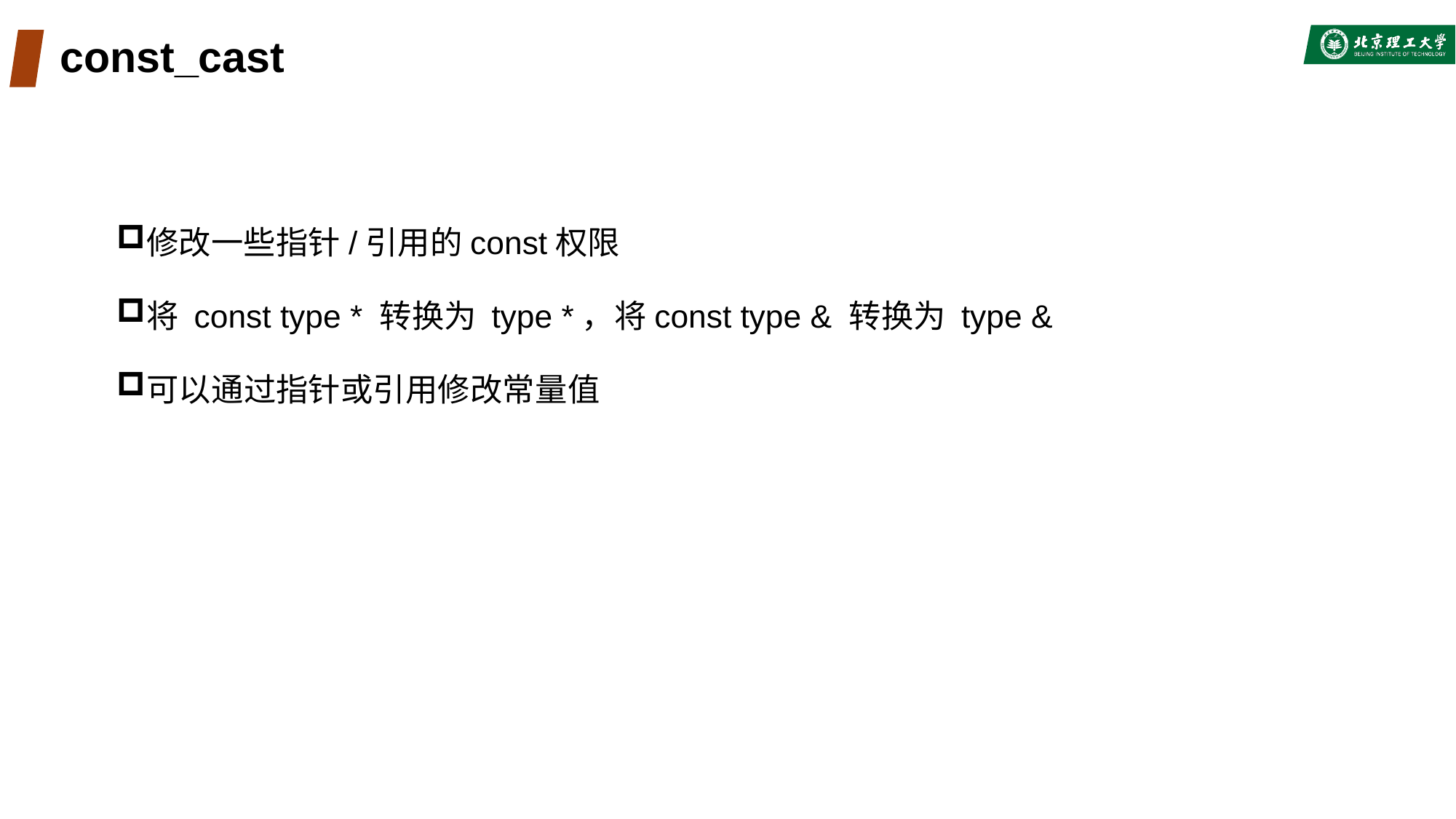

# const_cast
修改一些指针/引用的const权限
将 const type * 转换为 type *，将const type & 转换为 type &
可以通过指针或引用修改常量值